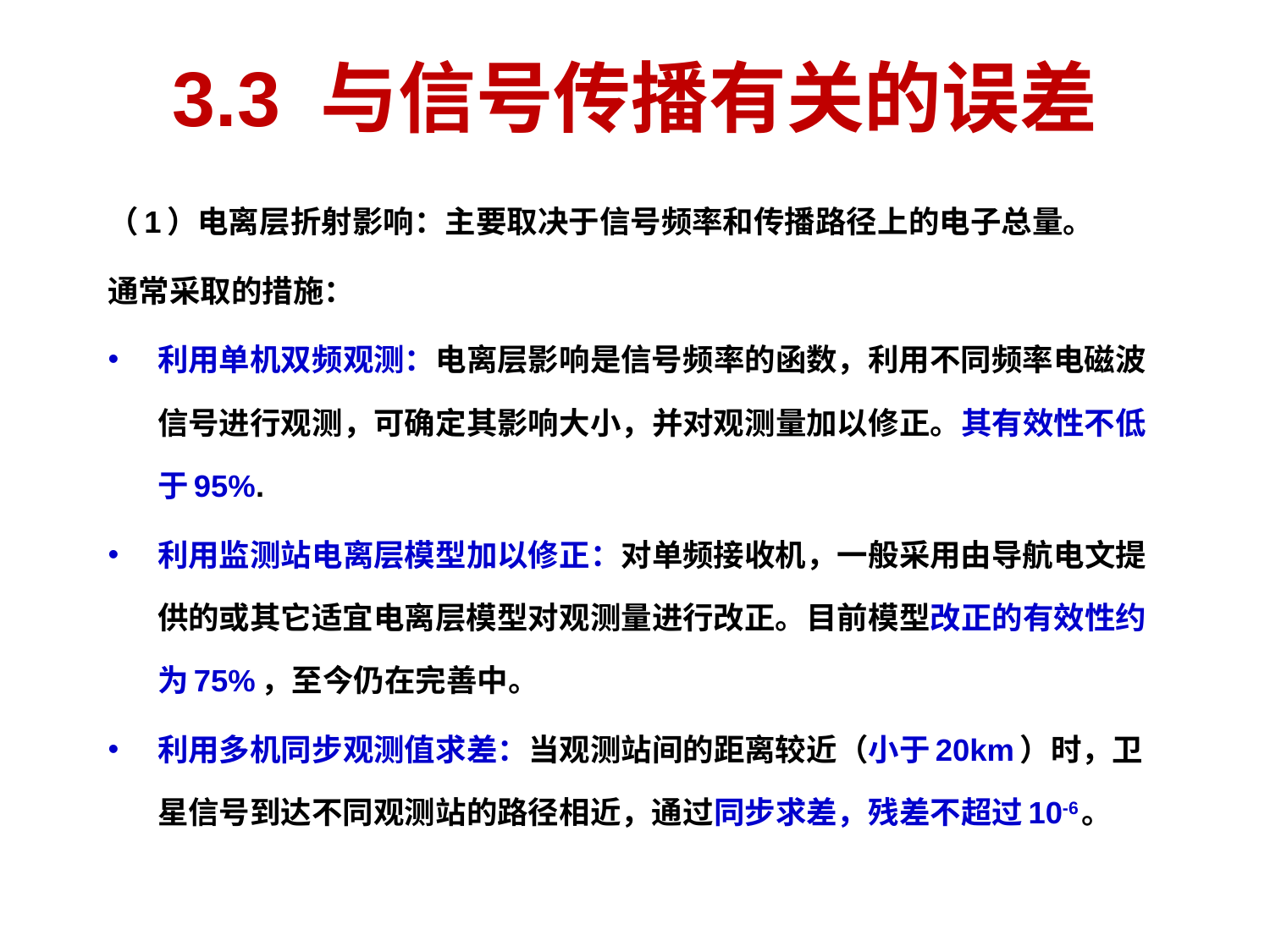

# 3.3 与信号传播有关的误差

（1）电离层折射影响：主要取决于信号频率和传播路径上的电子总量。
通常采取的措施：
利用单机双频观测：电离层影响是信号频率的函数，利用不同频率电磁波信号进行观测，可确定其影响大小，并对观测量加以修正。其有效性不低于95%.
利用监测站电离层模型加以修正：对单频接收机，一般采用由导航电文提供的或其它适宜电离层模型对观测量进行改正。目前模型改正的有效性约为75%，至今仍在完善中。
利用多机同步观测值求差：当观测站间的距离较近（小于20km）时，卫星信号到达不同观测站的路径相近，通过同步求差，残差不超过10-6。